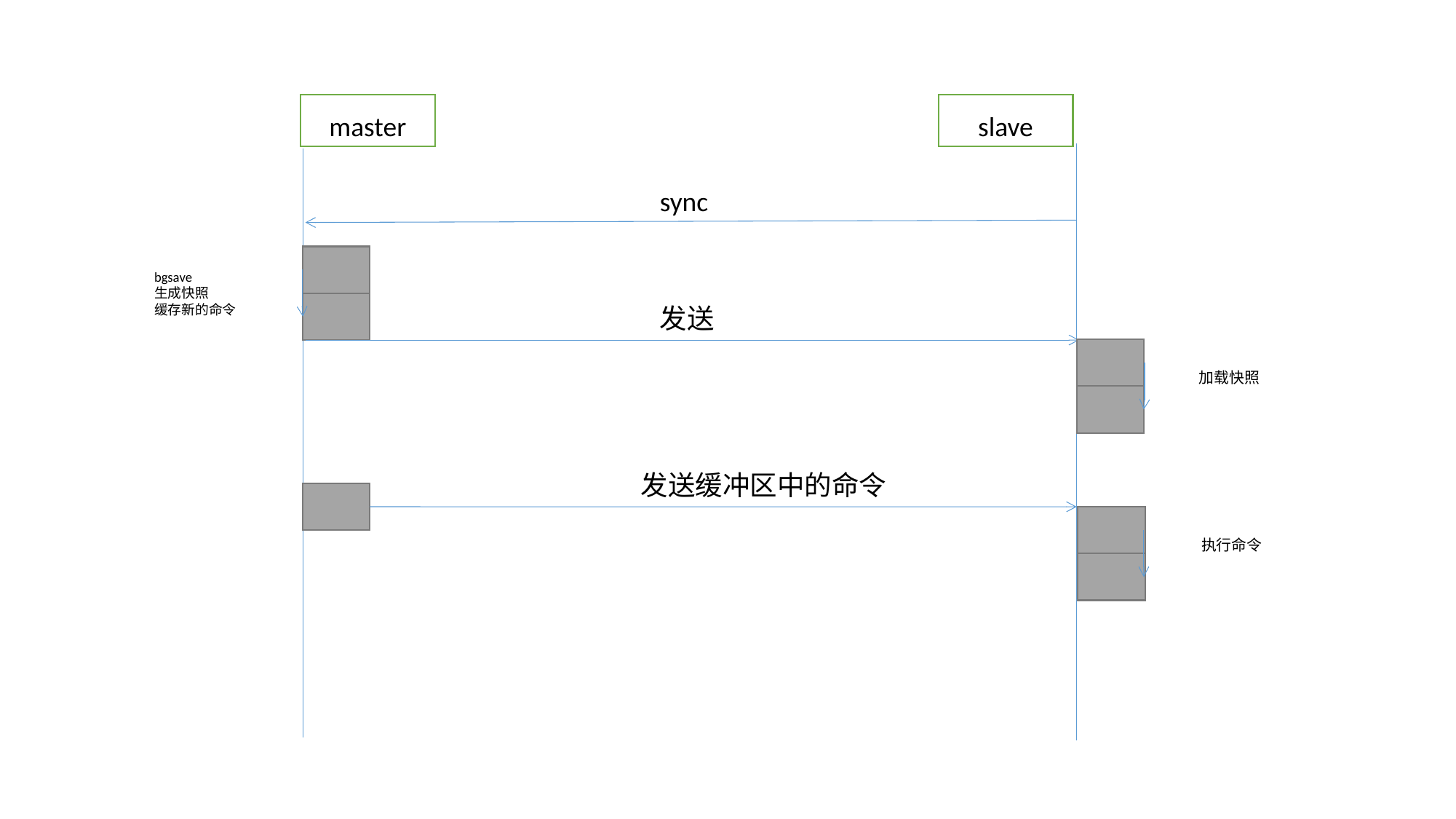

master
slave
sync

bgsave
生成快照
缓存新的命令

发送

加载快照

发送缓冲区中的命令

执行命令